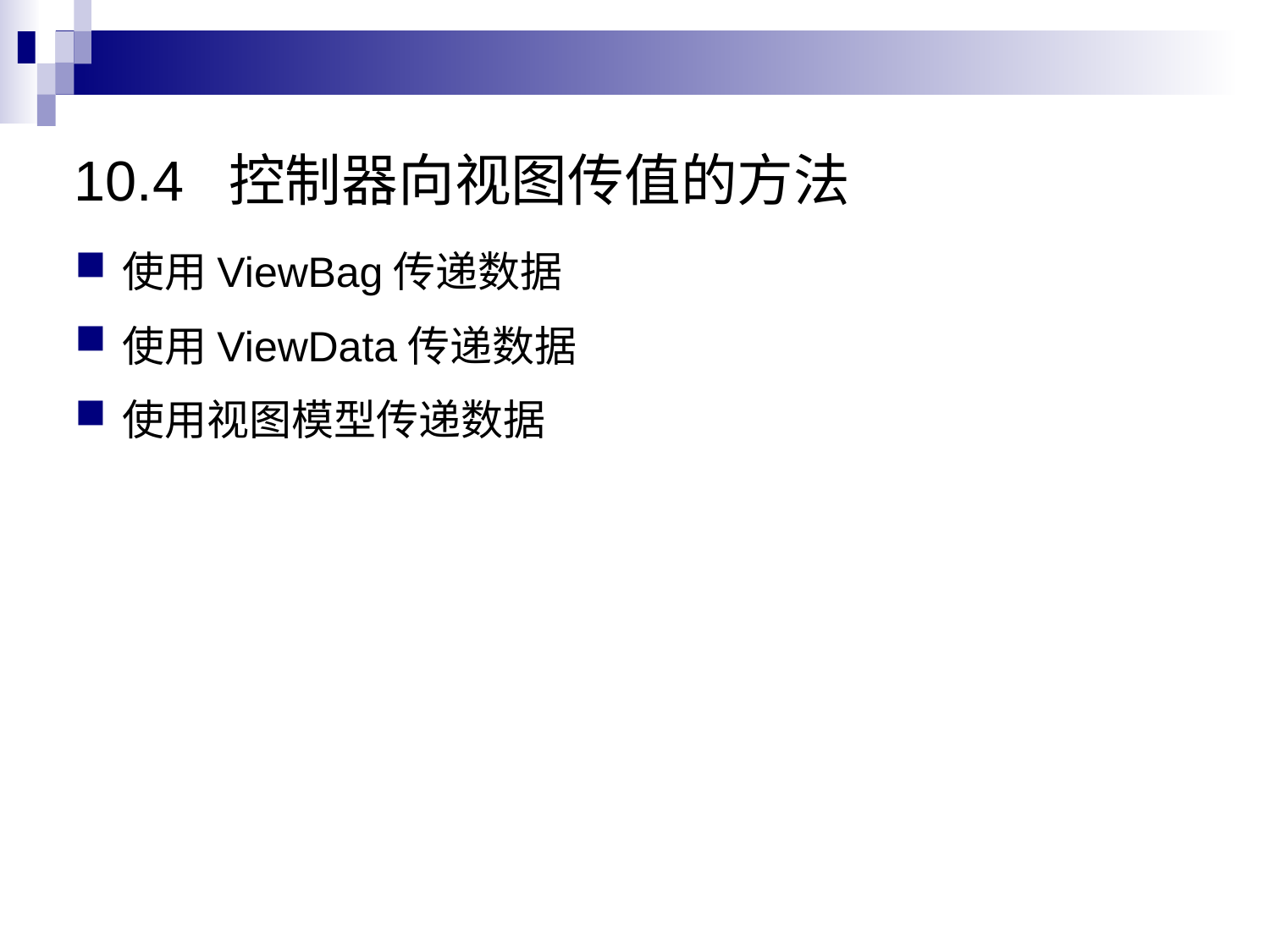

10.4  控制器向视图传值的方法
使用ViewBag传递数据
使用ViewData传递数据
使用视图模型传递数据